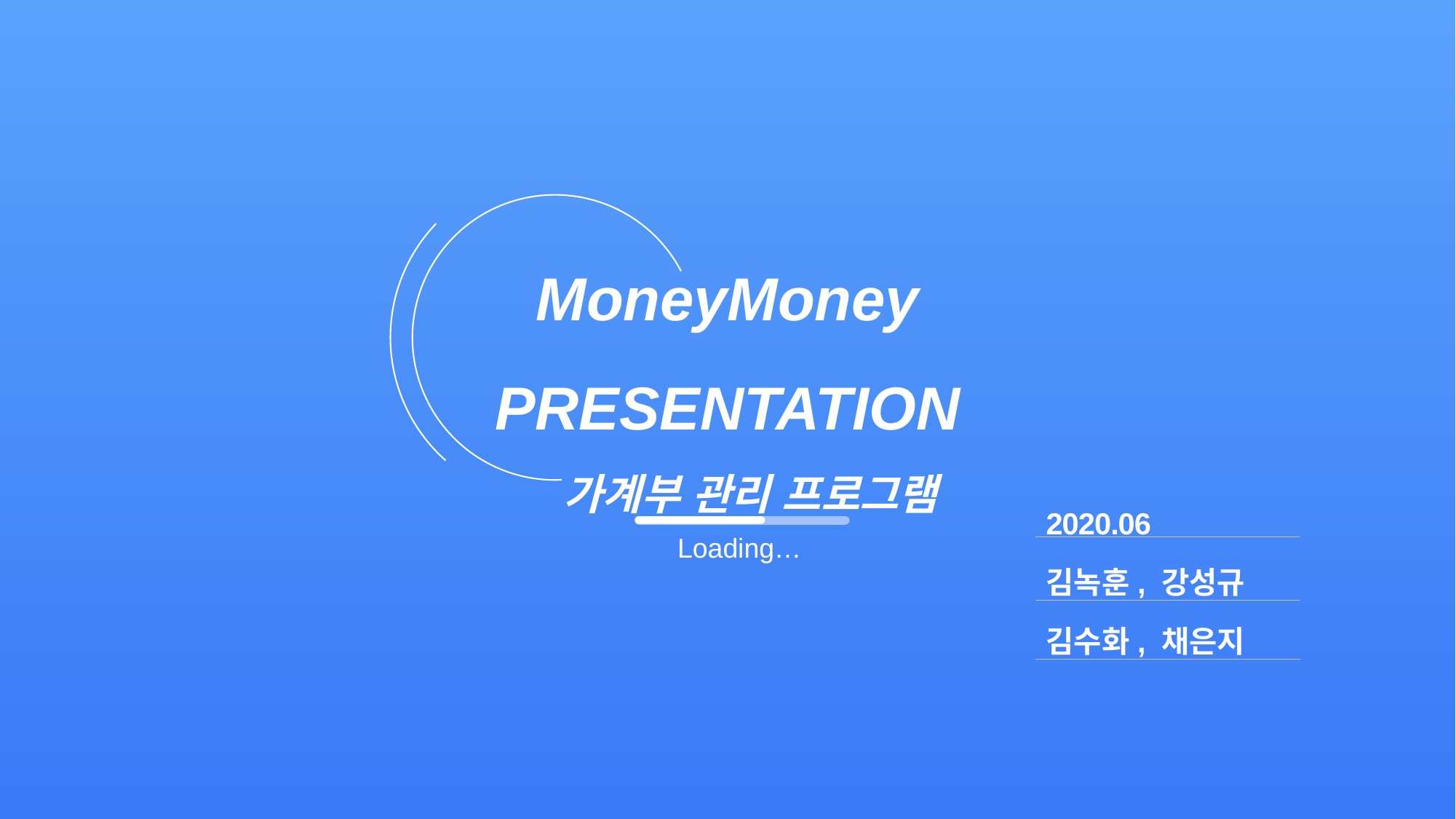

MoneyMoney PRESENTATION
    가계부 관리 프로그램
2020.06
김녹훈, 강성규
김수화, 채은지

Loading…